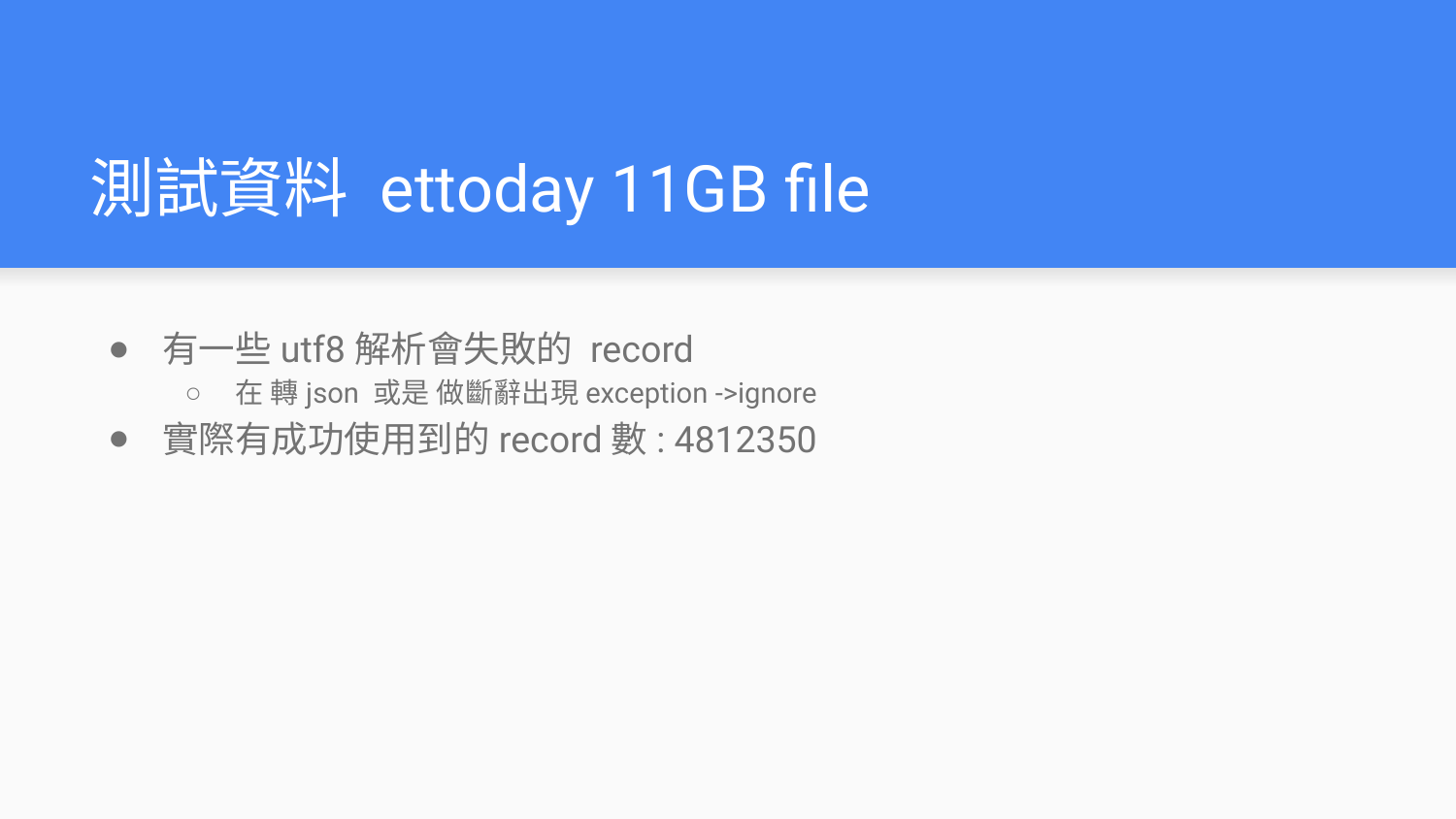

# 測試資料 ettoday 11GB file
有一些utf8解析會失敗的 record
在 轉json 或是 做斷辭出現exception ->ignore
實際有成功使用到的record數: 4812350